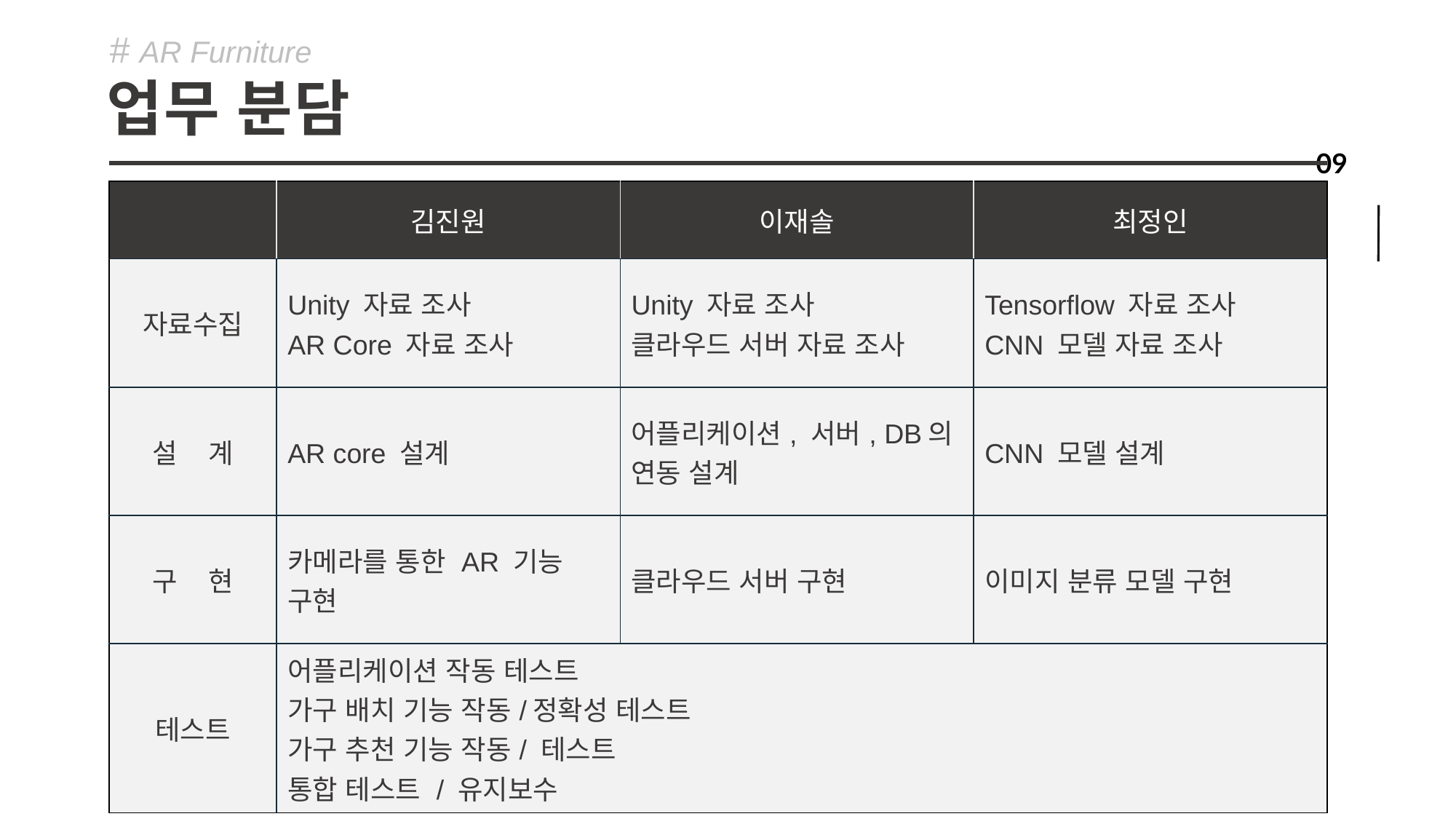

# AR Furniture
업무 분담
|  | 김진원 | 이재솔 | 최정인 |
| --- | --- | --- | --- |
| 자료수집 | Unity 자료 조사 AR Core 자료 조사 | Unity 자료 조사 클라우드 서버 자료 조사 | Tensorflow 자료 조사 CNN 모델 자료 조사 |
| 설 계 | AR core 설계 | 어플리케이션, 서버, DB의 연동 설계 | CNN 모델 설계 |
| 구 현 | 카메라를 통한 AR 기능 구현 | 클라우드 서버 구현 | 이미지 분류 모델 구현 |
| 테스트 | 어플리케이션 작동 테스트 가구 배치 기능 작동/정확성 테스트 가구 추천 기능 작동/ 테스트 통합 테스트 / 유지보수 |  |  |